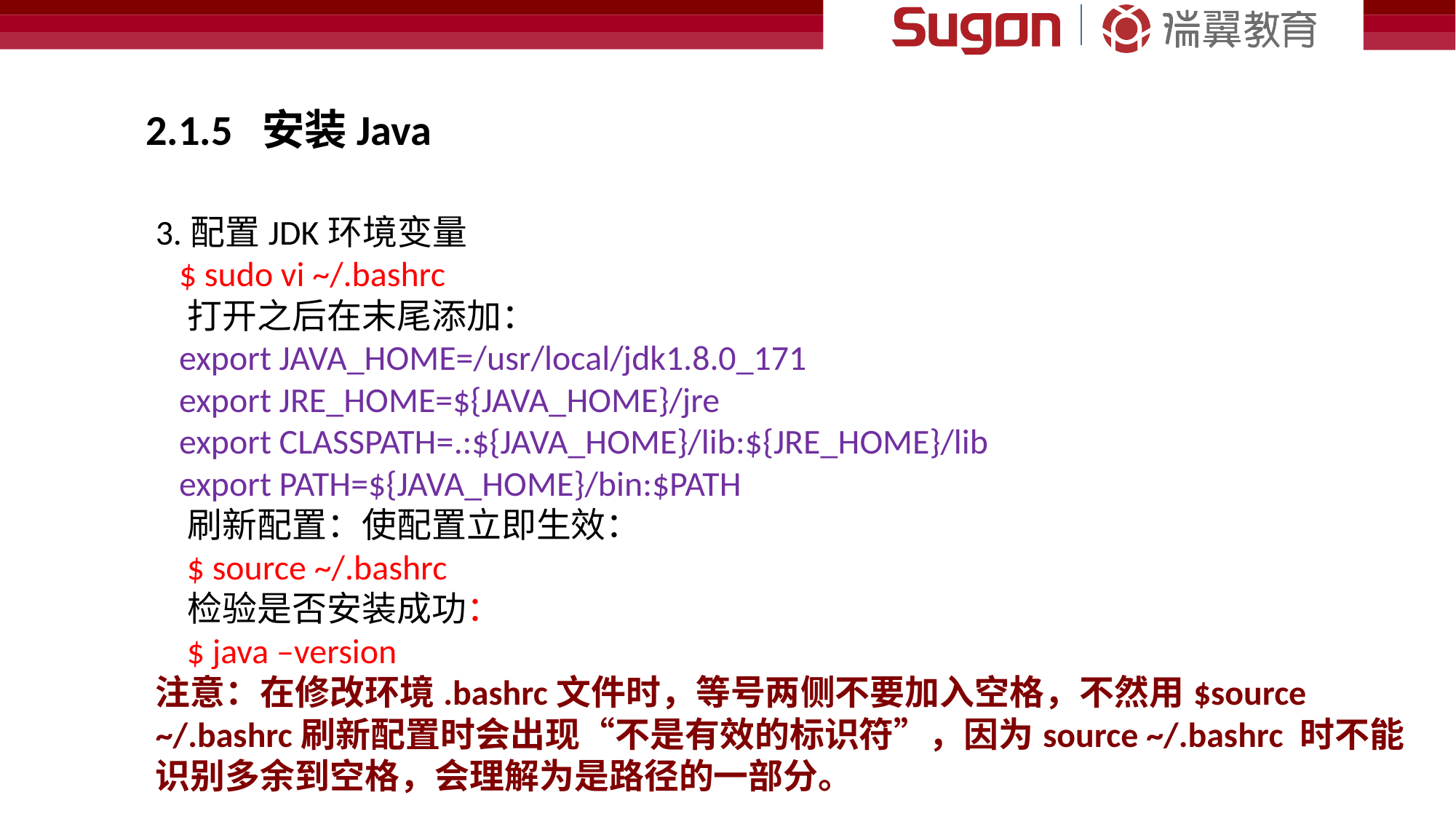

2.1.5  安装Java
3.配置JDK环境变量
   $ sudo vi ~/.bashrc
   打开之后在末尾添加：
   export JAVA_HOME=/usr/local/jdk1.8.0_171
   export JRE_HOME=${JAVA_HOME}/jre
   export CLASSPATH=.:${JAVA_HOME}/lib:${JRE_HOME}/lib
   export PATH=${JAVA_HOME}/bin:$PATH
   刷新配置：使配置立即生效：
    $ source ~/.bashrc
   检验是否安装成功：
    $ java –version
注意：在修改环境.bashrc文件时，等号两侧不要加入空格，不然用$source ~/.bashrc刷新配置时会出现“不是有效的标识符”，因为source ~/.bashrc 时不能识别多余到空格，会理解为是路径的一部分。